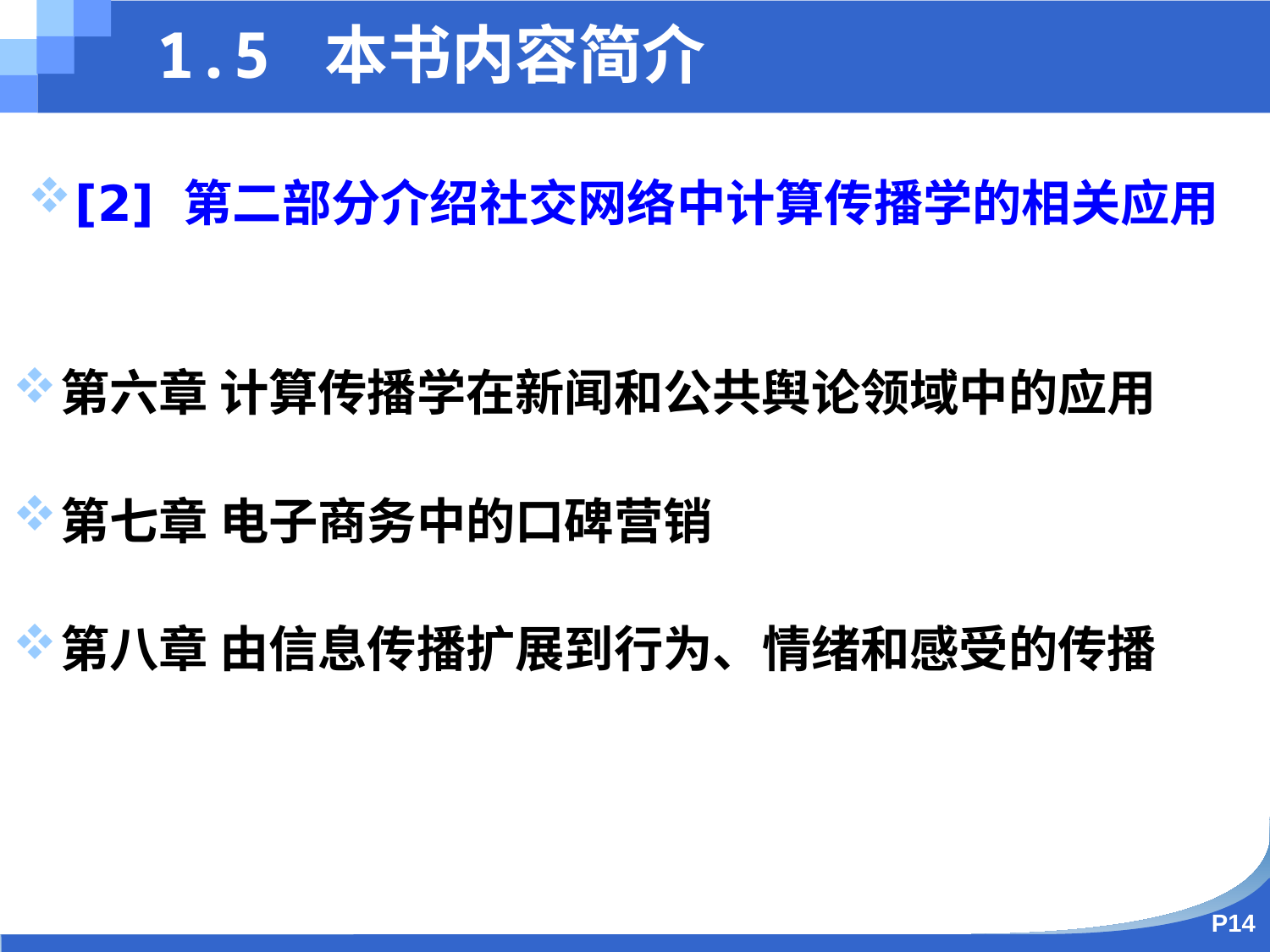

1.5 本书内容简介
[2] 第二部分介绍社交网络中计算传播学的相关应用
第六章 计算传播学在新闻和公共舆论领域中的应用
第七章 电子商务中的口碑营销
第八章 由信息传播扩展到行为、情绪和感受的传播
P14